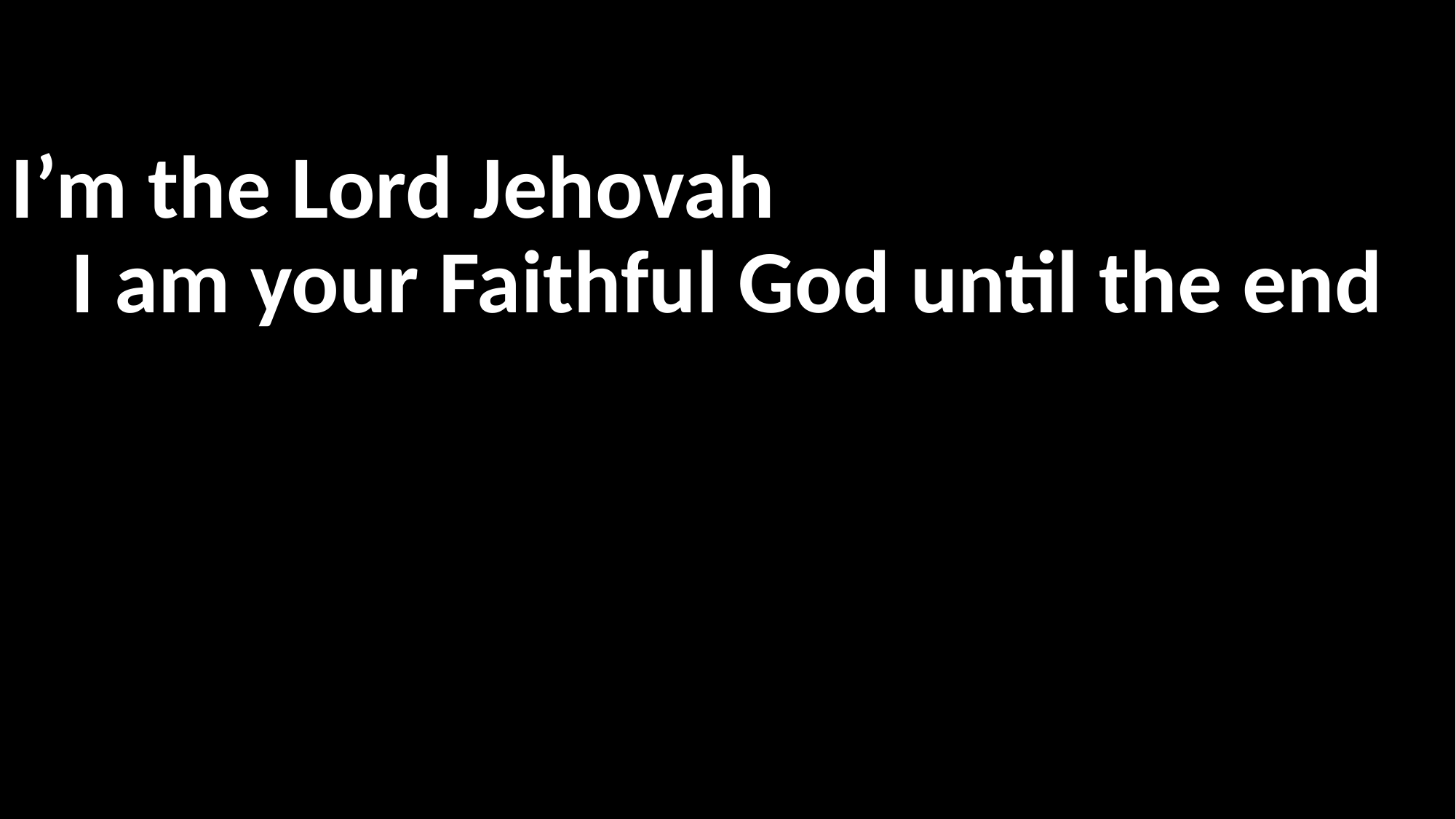

I’m the Lord Jehovah
I am your Faithful God until the end
나는 너희의 여호와
너희를 인도한 하나님이라